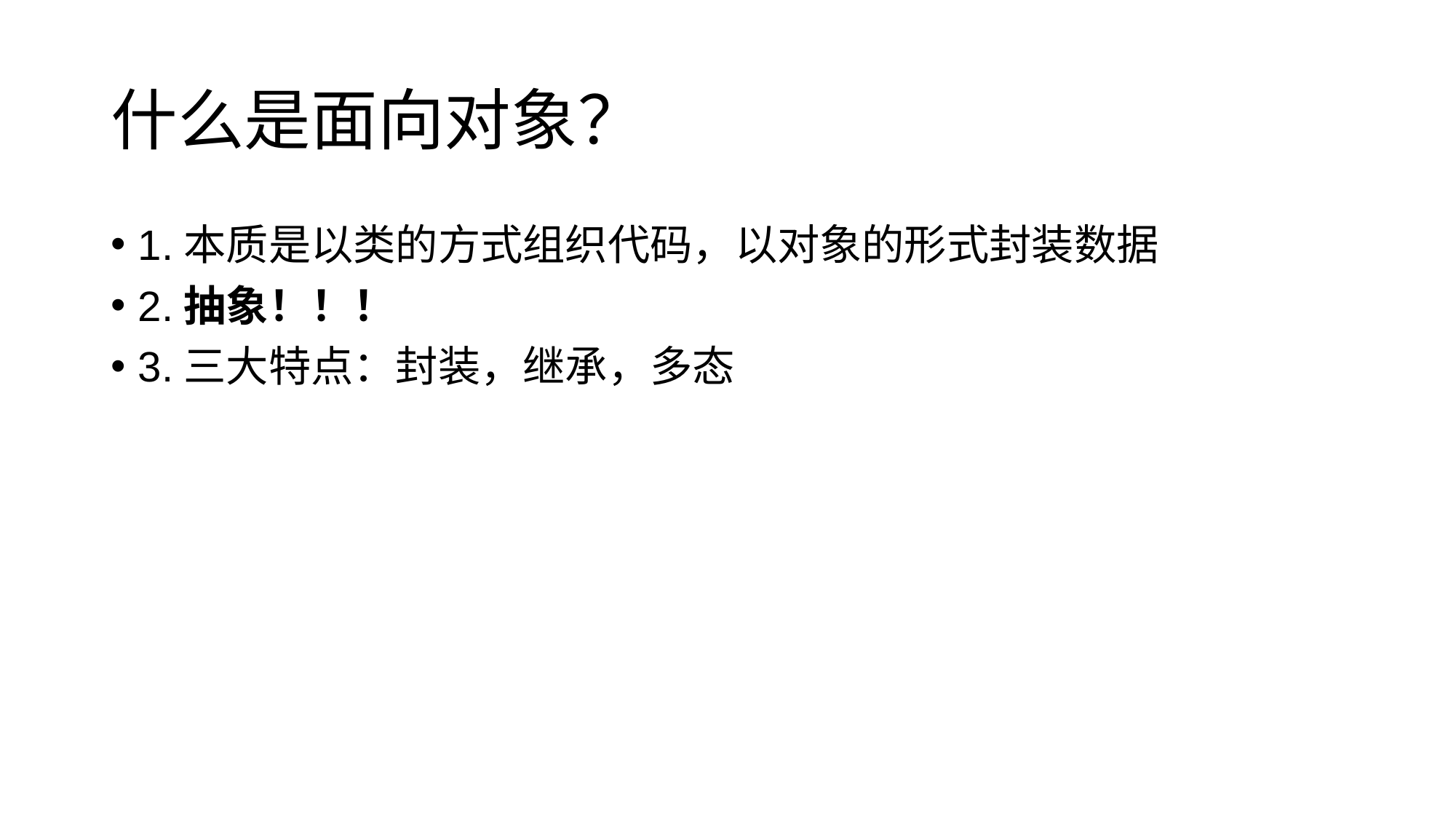

# 什么是面向对象？
1.本质是以类的方式组织代码，以对象的形式封装数据
2.抽象！！！
3.三大特点：封装，继承，多态